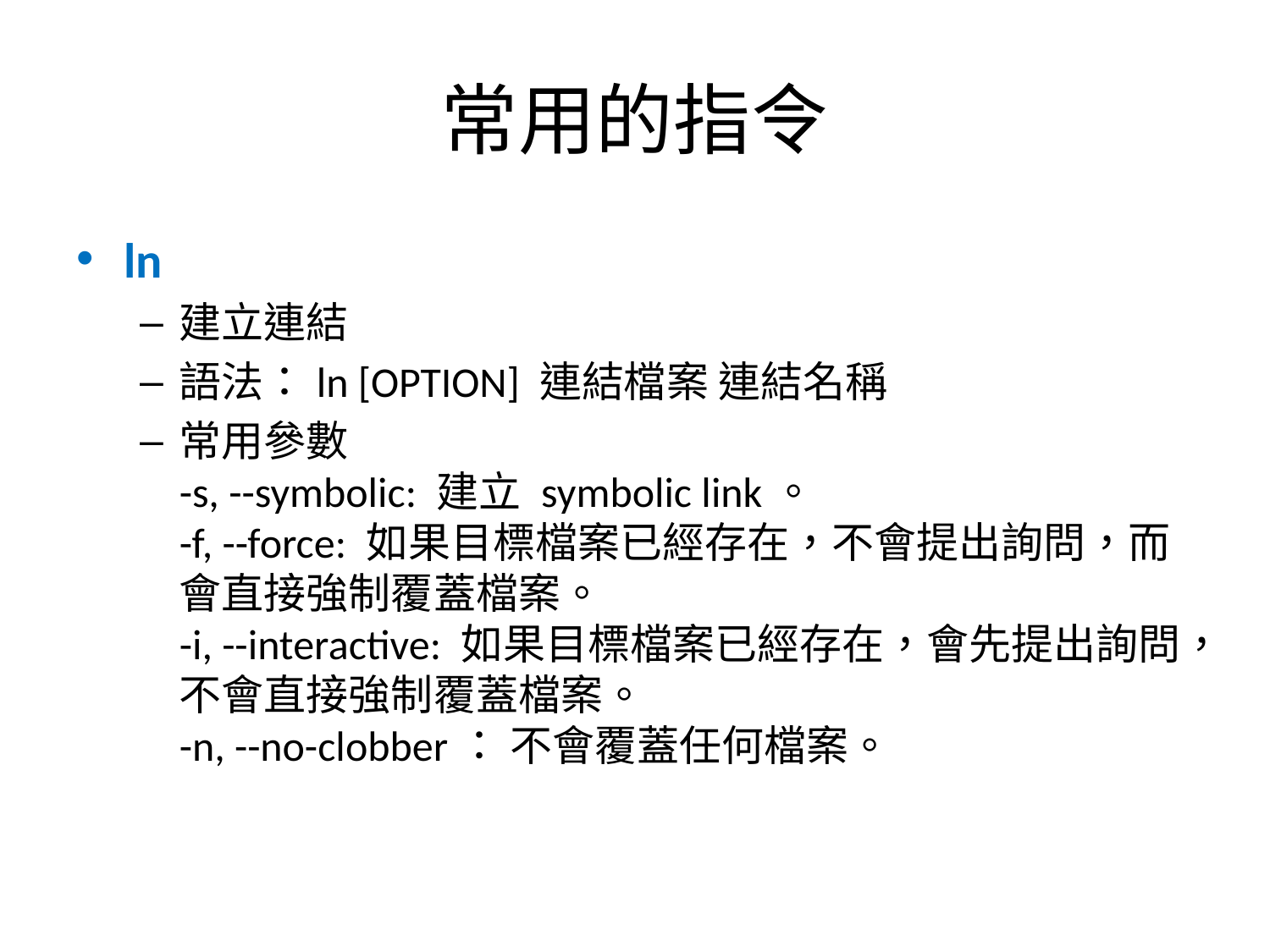

# 常用的指令
ln
建立連結
語法：ln [OPTION] 連結檔案 連結名稱
常用參數
-s, --symbolic: 建立 symbolic link。
-f, --force: 如果目標檔案已經存在，不會提出詢問，而會直接強制覆蓋檔案。
-i, --interactive: 如果目標檔案已經存在，會先提出詢問，不會直接強制覆蓋檔案。
-n, --no-clobber： 不會覆蓋任何檔案。